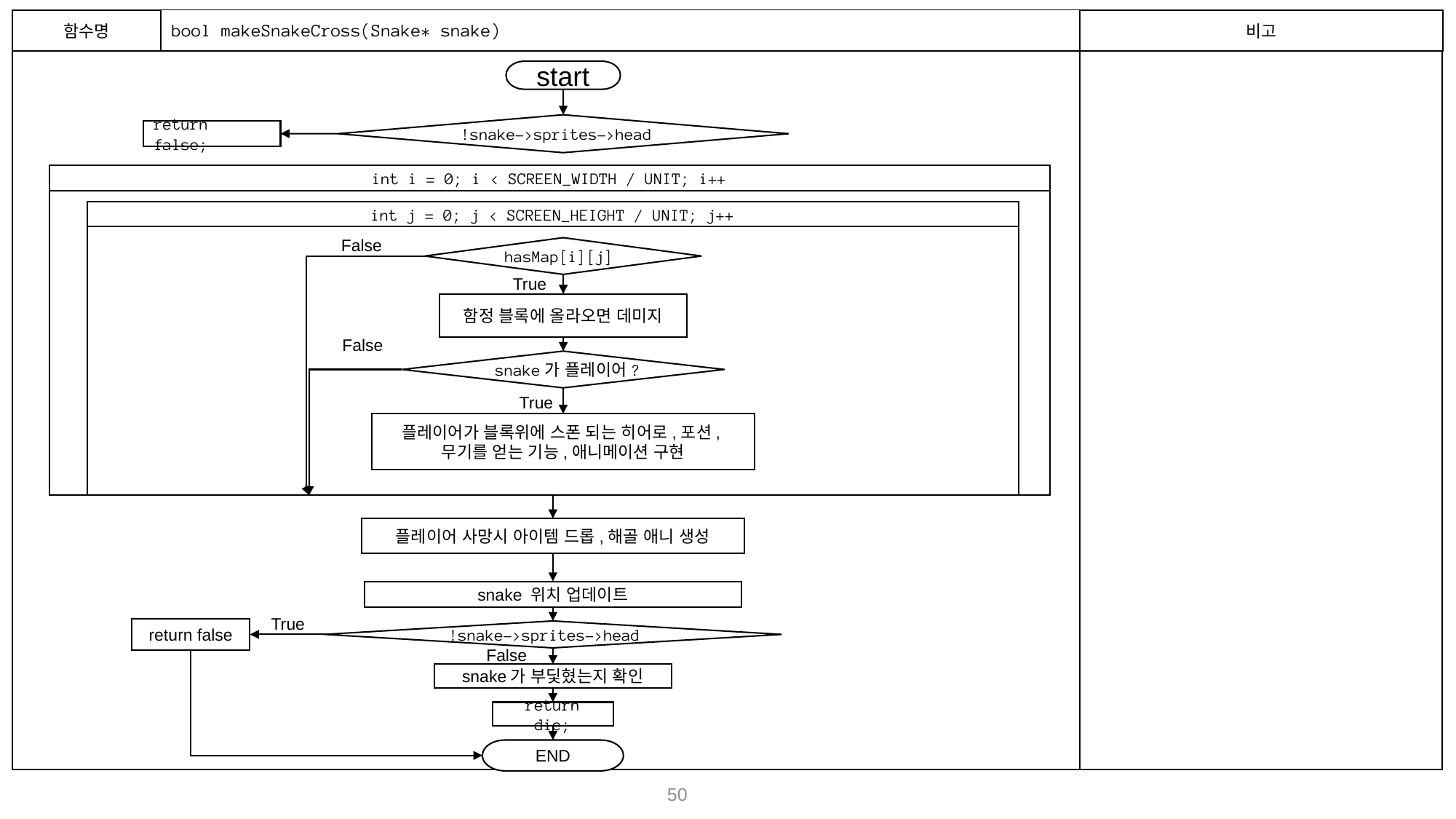

함수명
# bool makeSnakeCross(Snake* snake)
비고

start
!snake->sprites->head
return false;
int i = 0; i < SCREEN_WIDTH / UNIT; i++

int j = 0; j < SCREEN_HEIGHT / UNIT; j++

False
hasMap[i][j]
True
함정 블록에 올라오면 데미지
False
snake가 플레이어?
True
플레이어가 블록위에 스폰 되는 히어로,포션,무기를 얻는 기능,애니메이션 구현
플레이어 사망시 아이템 드롭,해골 애니 생성
snake 위치 업데이트
True
return false
!snake->sprites->head
False
snake가 부딫혔는지 확인
return die;
END
50